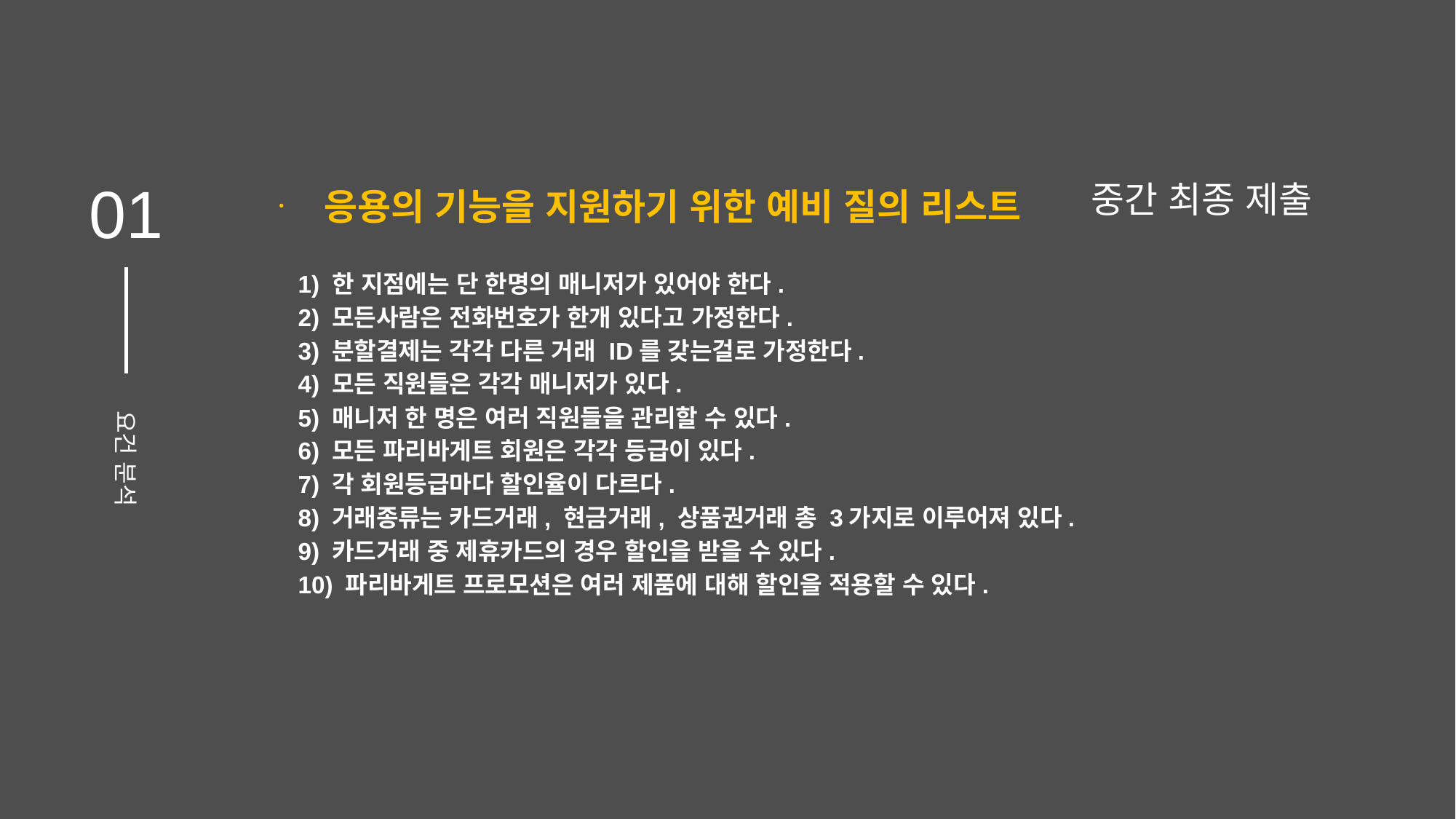

01
응용의 기능을 지원하기 위한 예비 질의 리스트
중간 최종 제출
1) 한 지점에는 단 한명의 매니저가 있어야 한다.
2) 모든사람은 전화번호가 한개 있다고 가정한다.
3) 분할결제는 각각 다른 거래 ID를 갖는걸로 가정한다.
4) 모든 직원들은 각각 매니저가 있다.
5) 매니저 한 명은 여러 직원들을 관리할 수 있다.
6) 모든 파리바게트 회원은 각각 등급이 있다.
7) 각 회원등급마다 할인율이 다르다.
8) 거래종류는 카드거래, 현금거래, 상품권거래 총 3가지로 이루어져 있다.
9) 카드거래 중 제휴카드의 경우 할인을 받을 수 있다.
10) 파리바게트 프로모션은 여러 제품에 대해 할인을 적용할 수 있다.

요건 분석